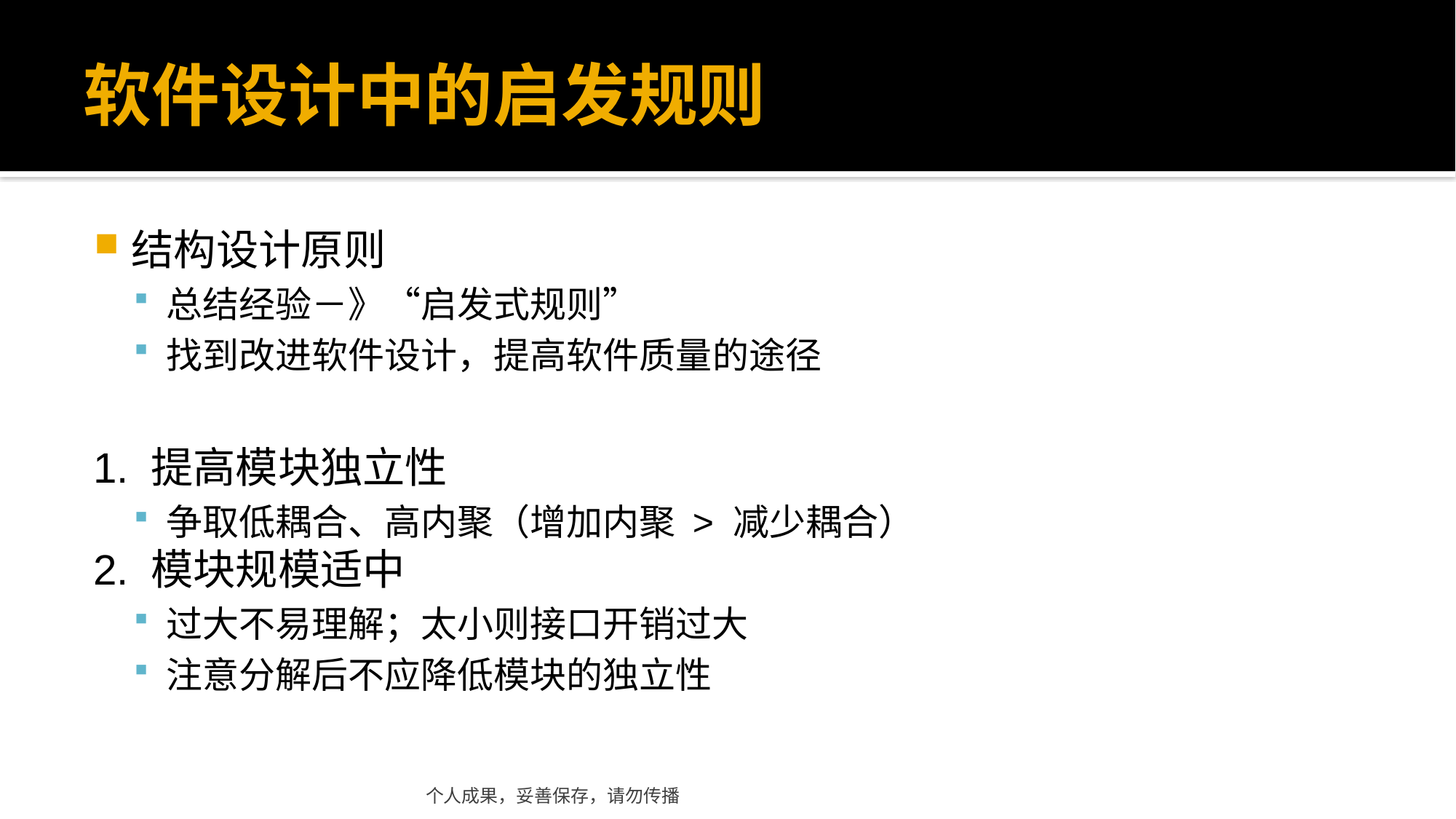

# 软件设计中的启发规则
结构设计原则
总结经验－》“启发式规则”
找到改进软件设计，提高软件质量的途径

1. 提高模块独立性
争取低耦合、高内聚（增加内聚 > 减少耦合）
2. 模块规模适中
过大不易理解；太小则接口开销过大
注意分解后不应降低模块的独立性
个人成果，妥善保存，请勿传播